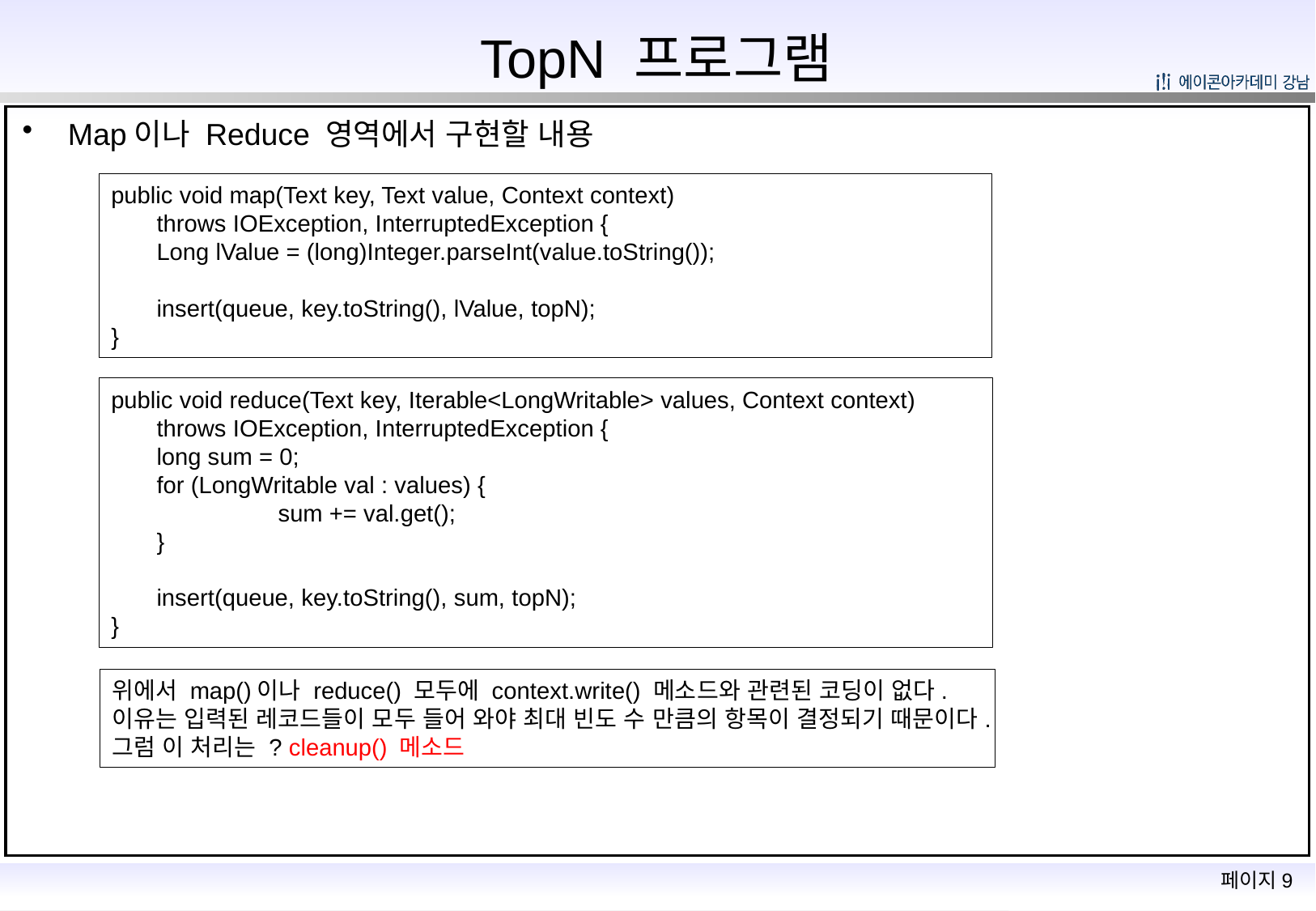

# TopN 프로그램
Map이나 Reduce 영역에서 구현할 내용
public void map(Text key, Text value, Context context)
	throws IOException, InterruptedException {
	Long lValue = (long)Integer.parseInt(value.toString());

	insert(queue, key.toString(), lValue, topN);
}
public void reduce(Text key, Iterable<LongWritable> values, Context context)
	throws IOException, InterruptedException {
	long sum = 0;
	for (LongWritable val : values) {
		sum += val.get();
	}

	insert(queue, key.toString(), sum, topN);
}
위에서 map()이나 reduce() 모두에 context.write() 메소드와 관련된 코딩이 없다.
이유는 입력된 레코드들이 모두 들어 와야 최대 빈도 수 만큼의 항목이 결정되기 때문이다.
그럼 이 처리는 ? cleanup() 메소드